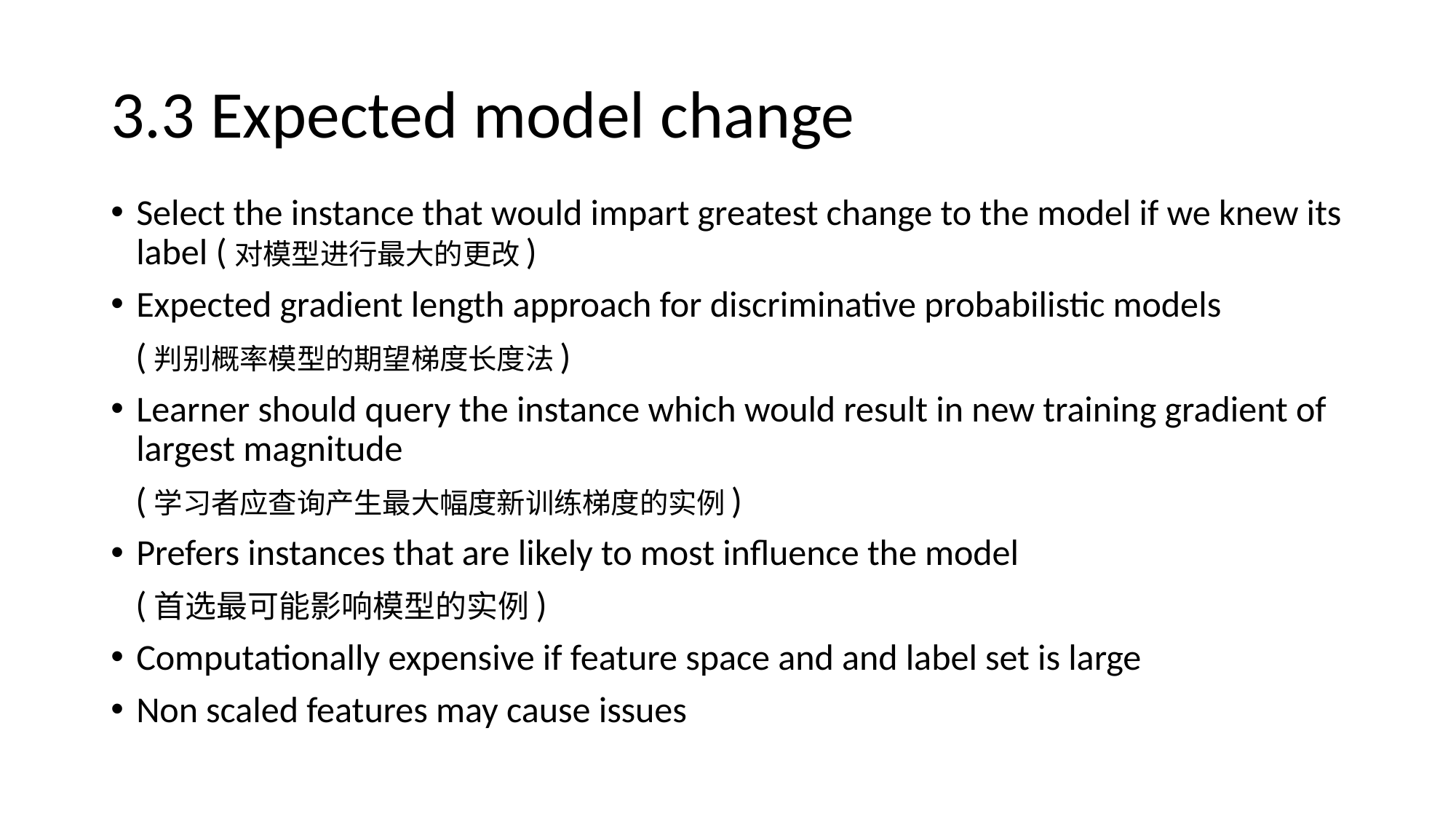

# 3.3 Expected model change
Select the instance that would impart greatest change to the model if we knew its label (对模型进行最大的更改)
Expected gradient length approach for discriminative probabilistic models
   (判别概率模型的期望梯度长度法)
Learner should query the instance which would result in new training gradient of largest magnitude
   (学习者应查询产生最大幅度新训练梯度的实例)
Prefers instances that are likely to most influence the model
   (首选最可能影响模型的实例)
Computationally expensive if feature space and and label set is large
Non scaled features may cause issues